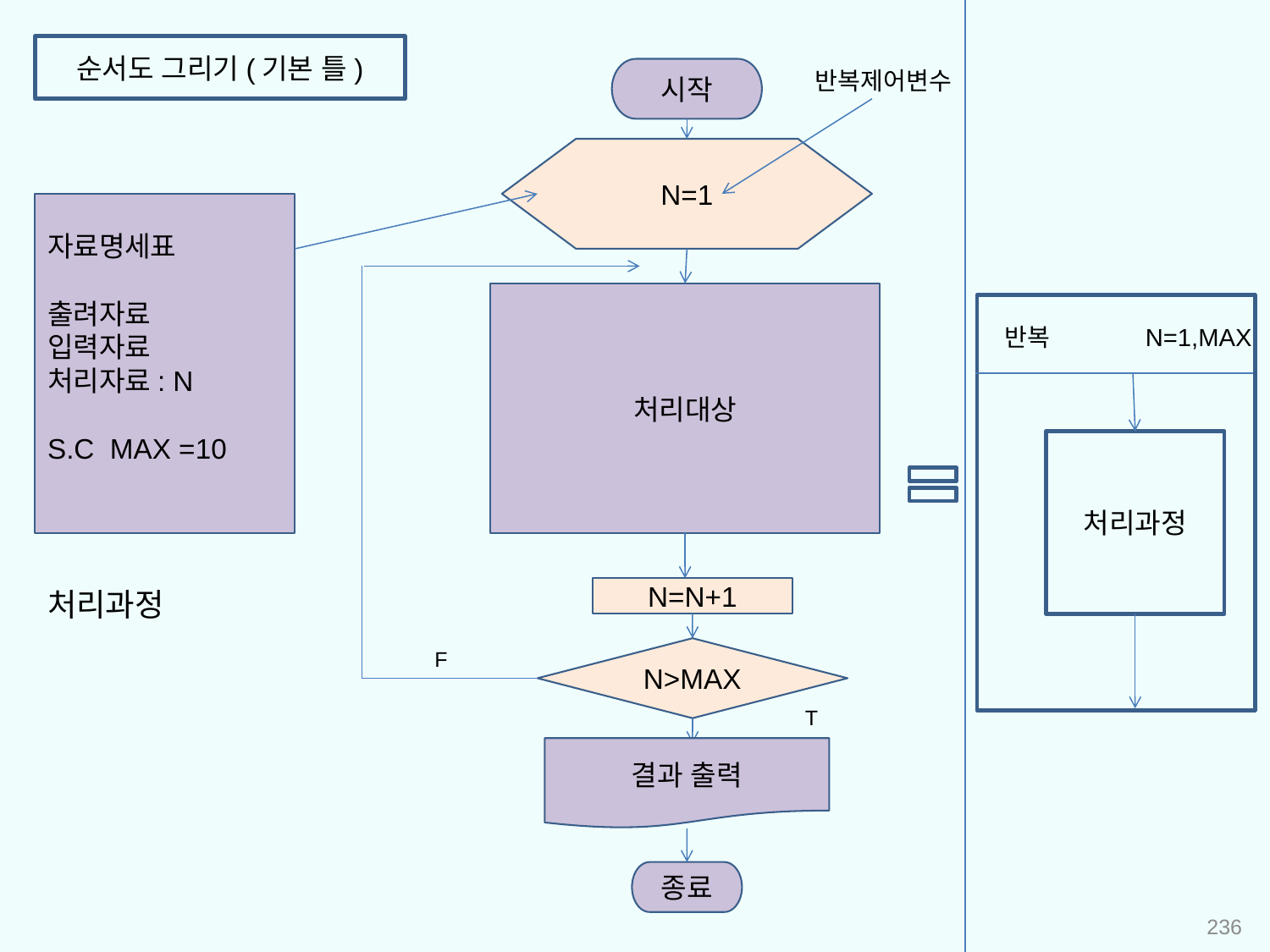

순서도 그리기(기본 틀)
시작
반복제어변수
N=1
자료명세표

출려자료
입력자료
처리자료: N

S.C  MAX =10

처리대상

반복
N=1,MAX
처리과정

처리과정
N=N+1
N>MAX
F
T
결과 출력
종료
236